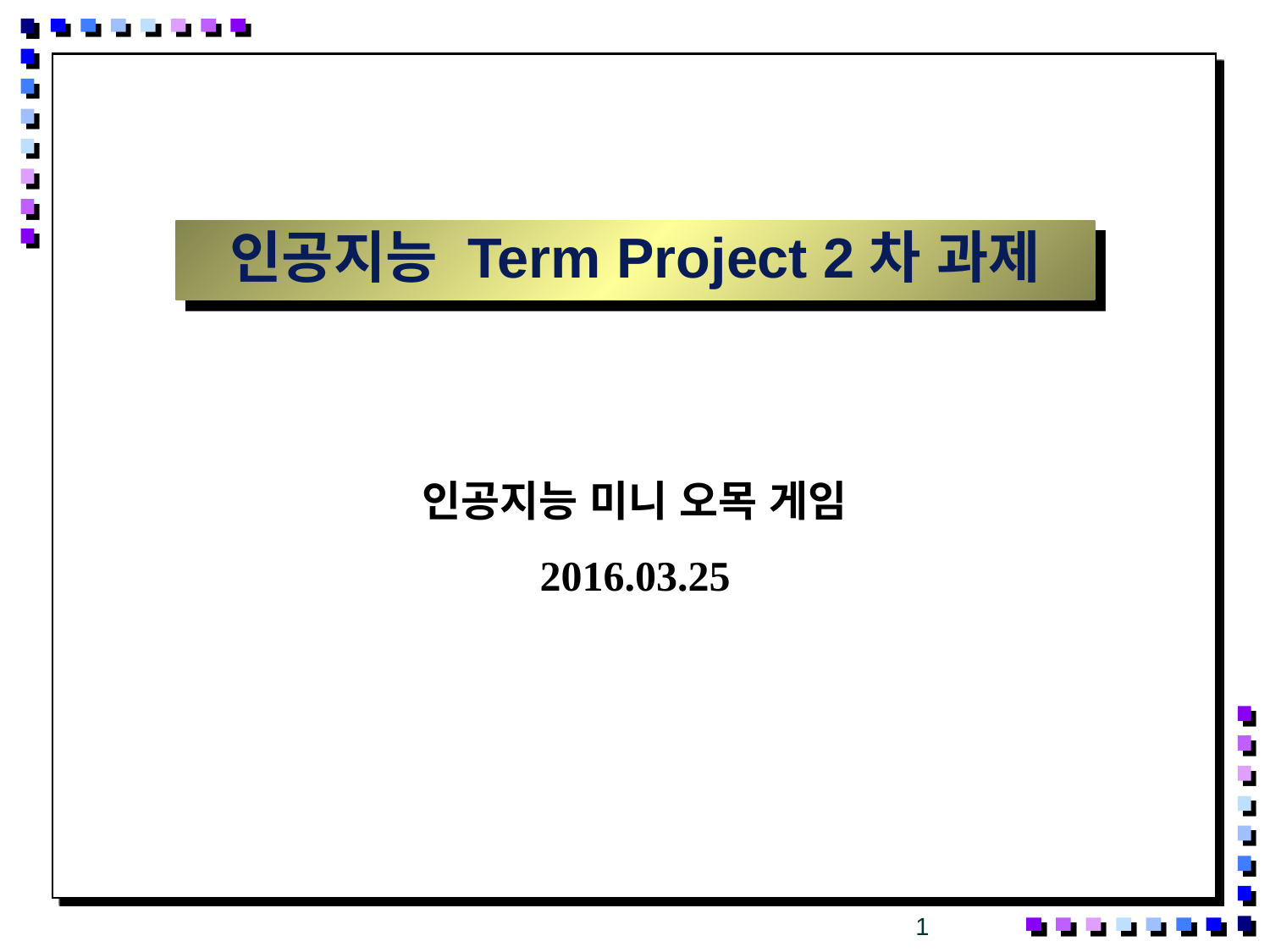

# 인공지능 Term Project 2차 과제
인공지능 미니 오목 게임
2016.03.25
1